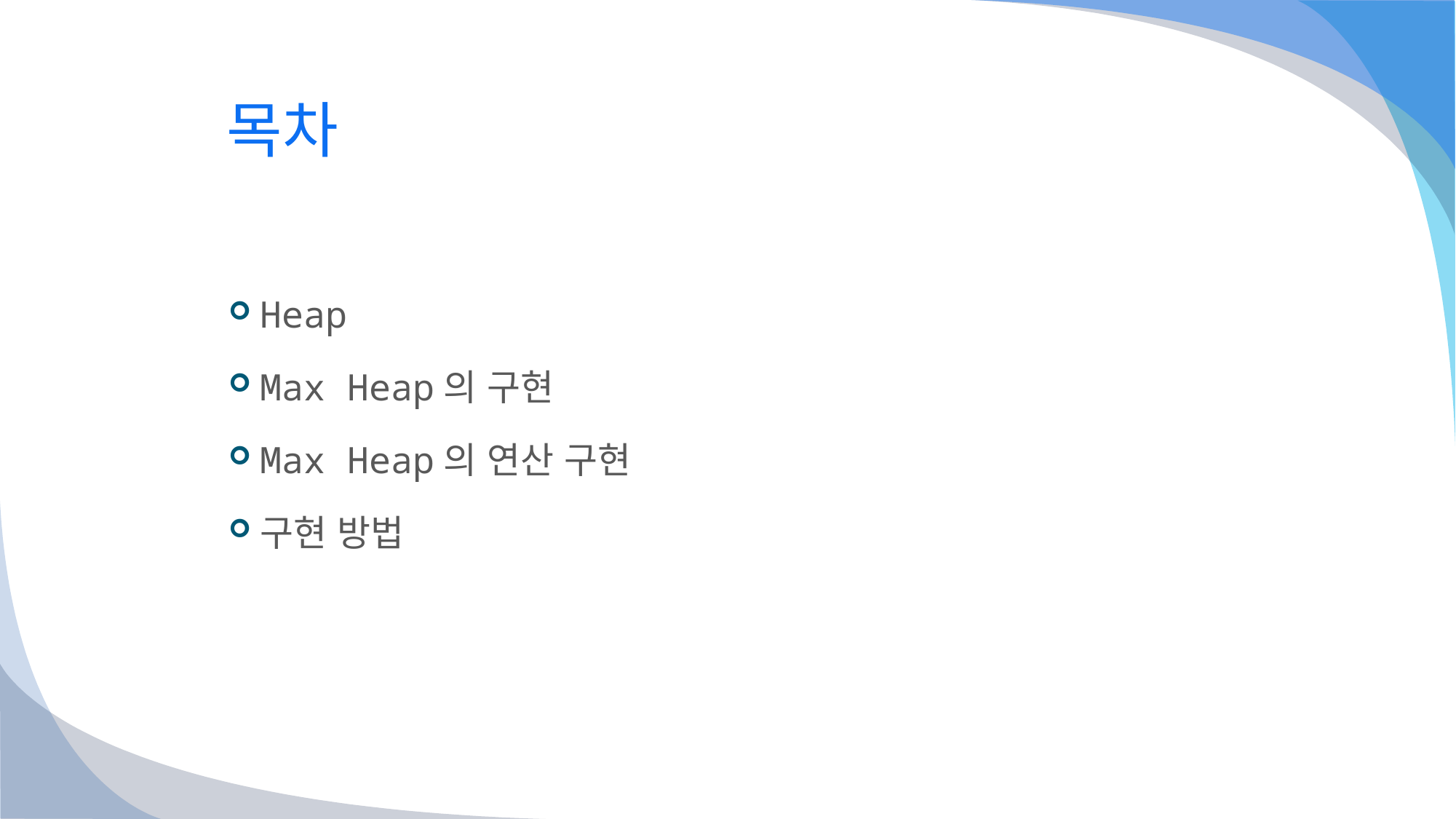

# 목차
Heap
Max Heap의 구현
Max Heap의 연산 구현
구현 방법